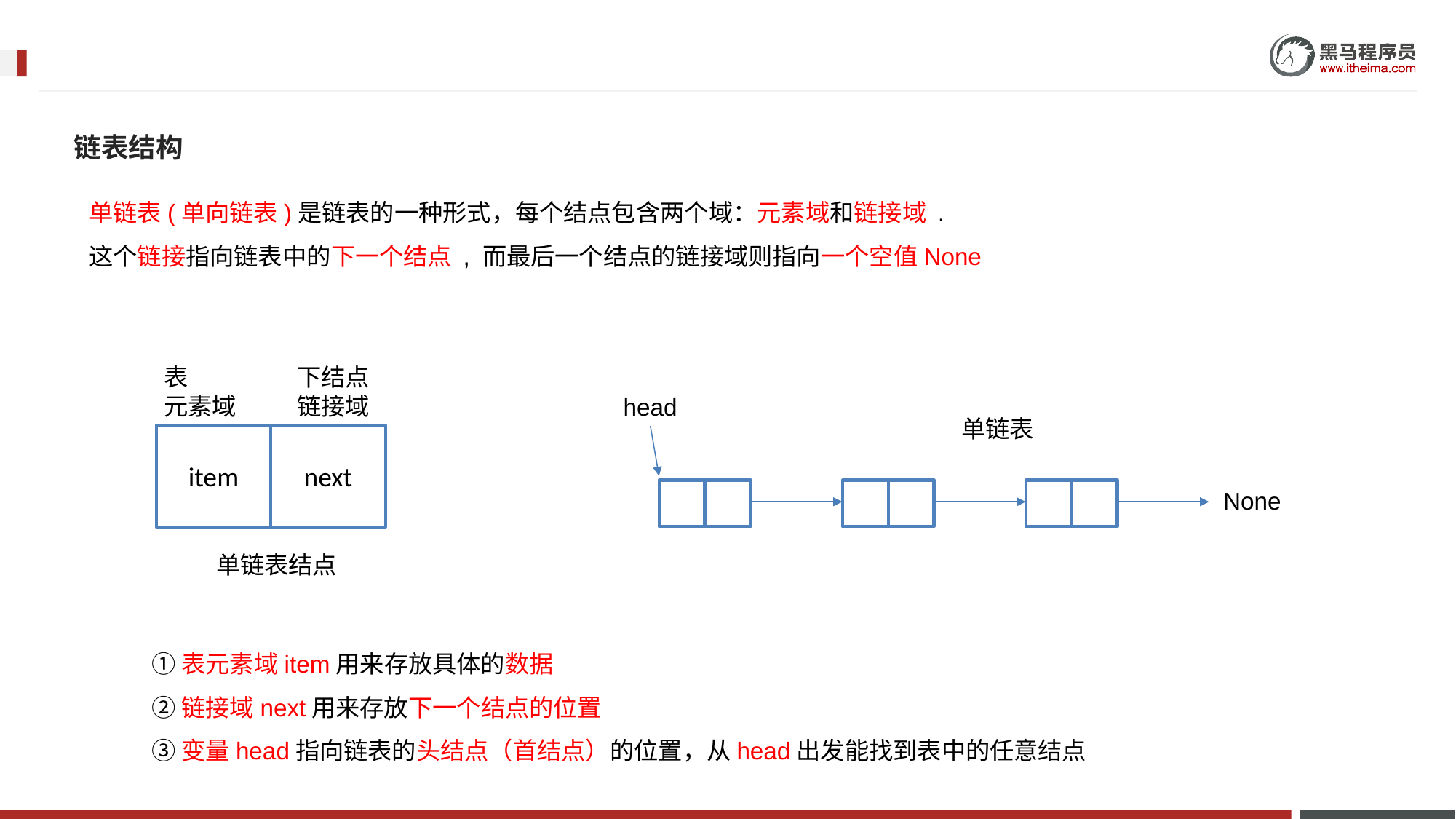

链表结构
单链表(单向链表)是链表的一种形式，每个结点包含两个域：元素域和链接域 .
这个链接指向链表中的下一个结点 , 而最后一个结点的链接域则指向一个空值None
下结点
链接域
表
元素域
head
单链表
item
next
None

单链表结点
①表元素域item用来存放具体的数据
②链接域next用来存放下一个结点的位置
③变量head指向链表的头结点（首结点）的位置，从head出发能找到表中的任意结点